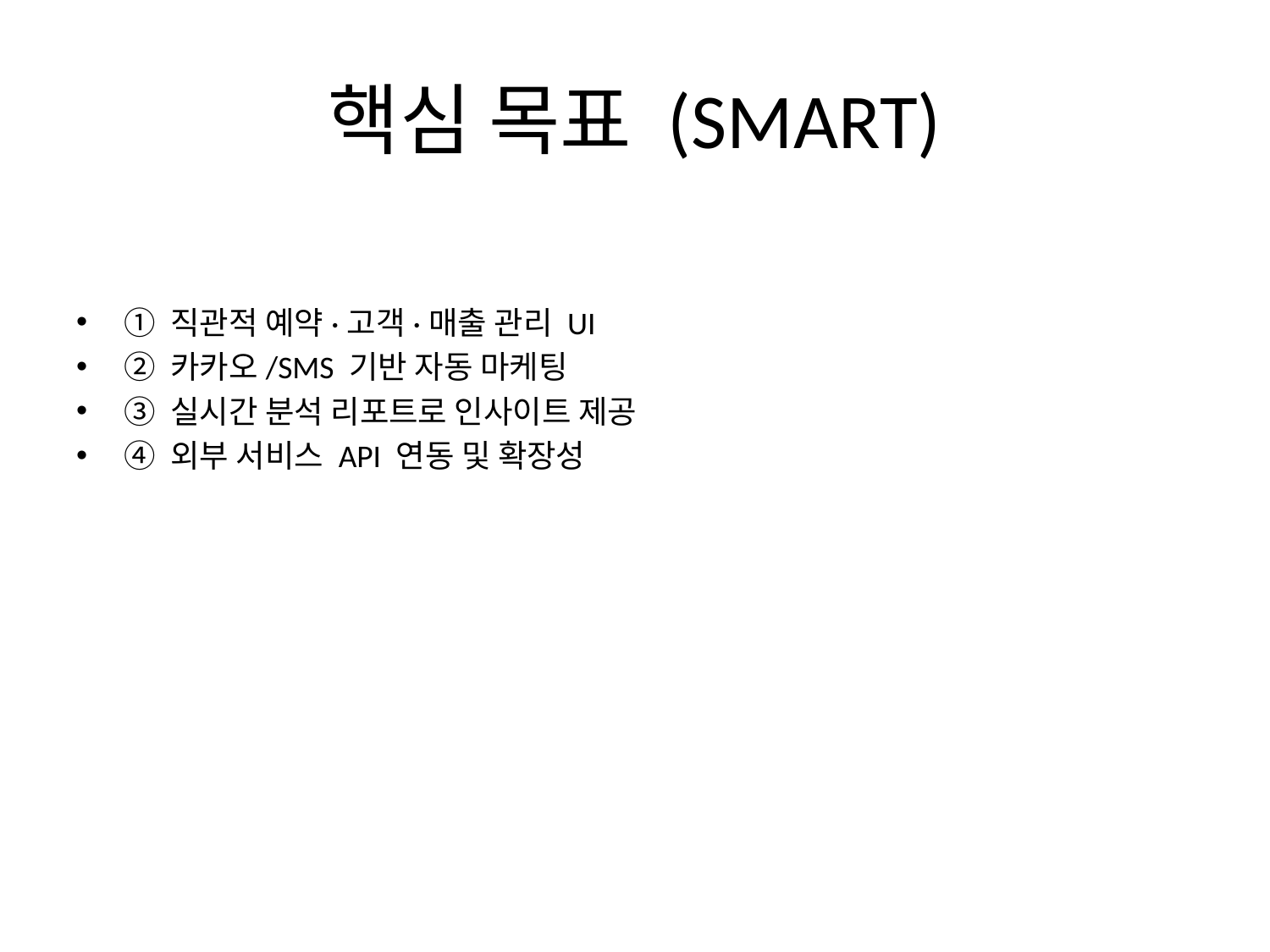

# 핵심 목표 (SMART)

① 직관적 예약·고객·매출 관리 UI
② 카카오/SMS 기반 자동 마케팅
③ 실시간 분석 리포트로 인사이트 제공
④ 외부 서비스 API 연동 및 확장성